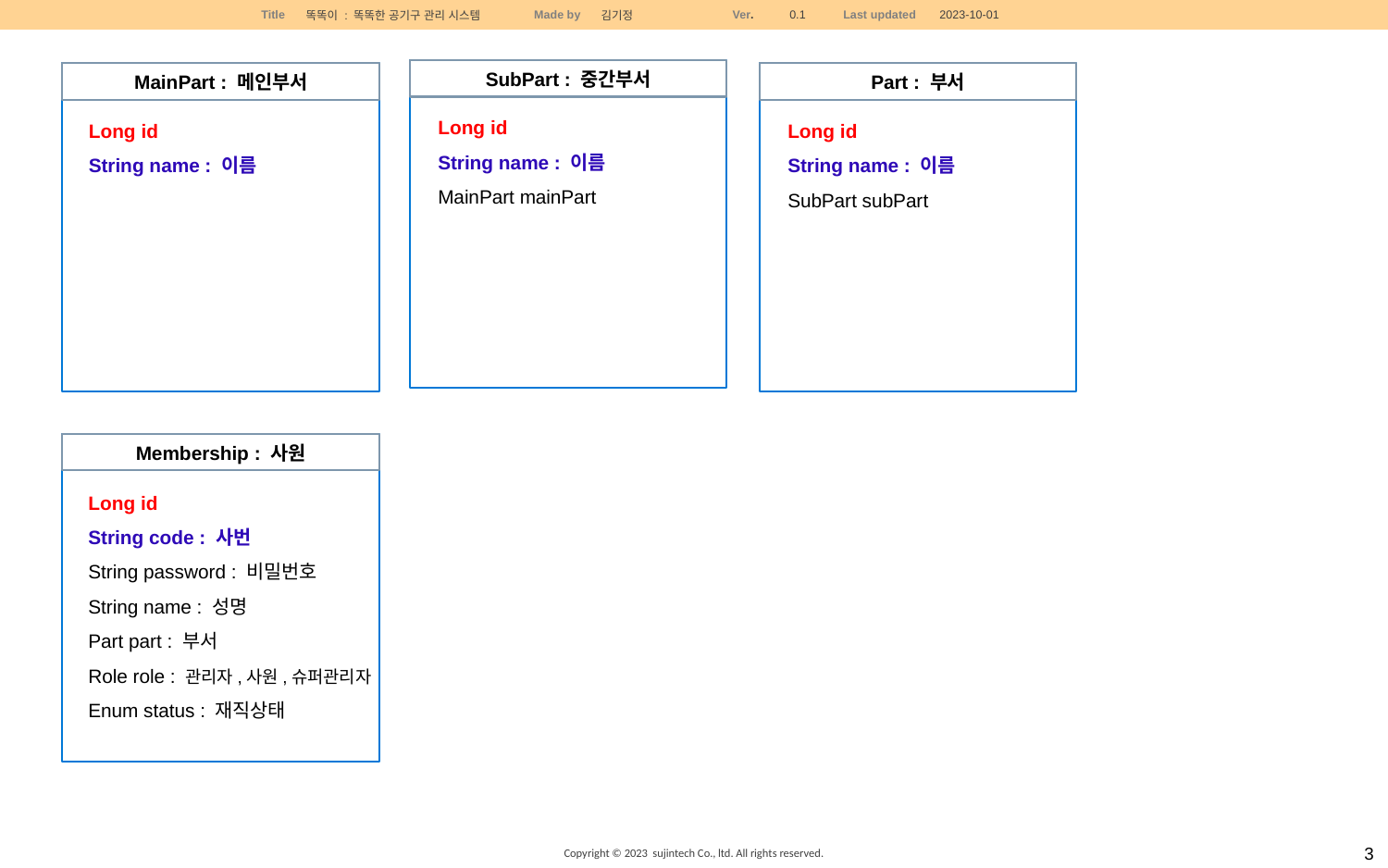

SubPart : 중간부서

MainPart : 메인부서

Part : 부서

Long id
String name : 이름
MainPart mainPart
Long id
String name : 이름
Long id
String name : 이름
SubPart subPart
Membership : 사원

Long id
String code : 사번
String password : 비밀번호
String name : 성명
Part part : 부서
Role role : 관리자,사원,슈퍼관리자
Enum status : 재직상태